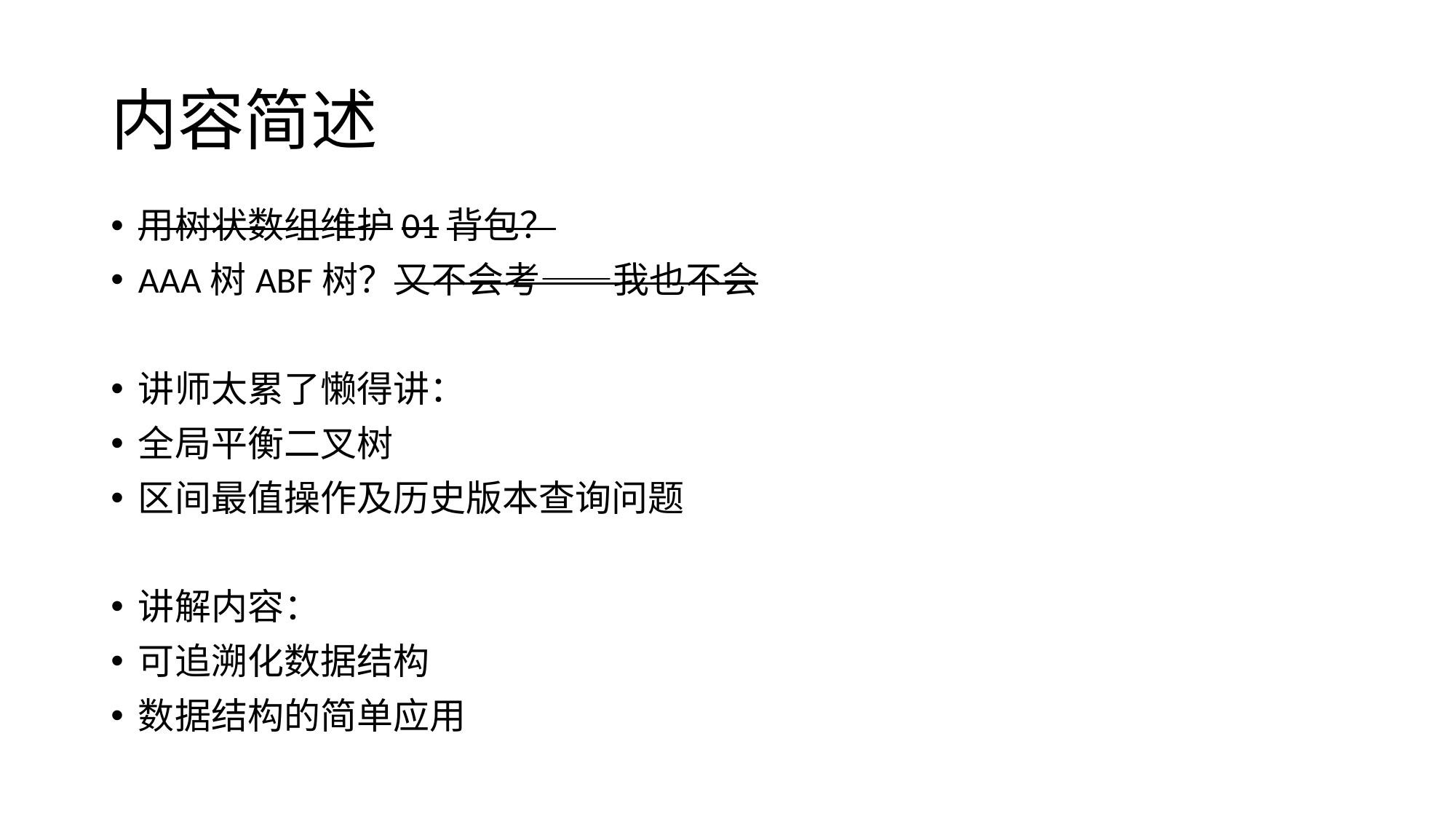

# 内容简述
用树状数组维护01背包？
AAA树ABF树？又不会考——我也不会

讲师太累了懒得讲：
全局平衡二叉树
区间最值操作及历史版本查询问题

讲解内容：
可追溯化数据结构
数据结构的简单应用